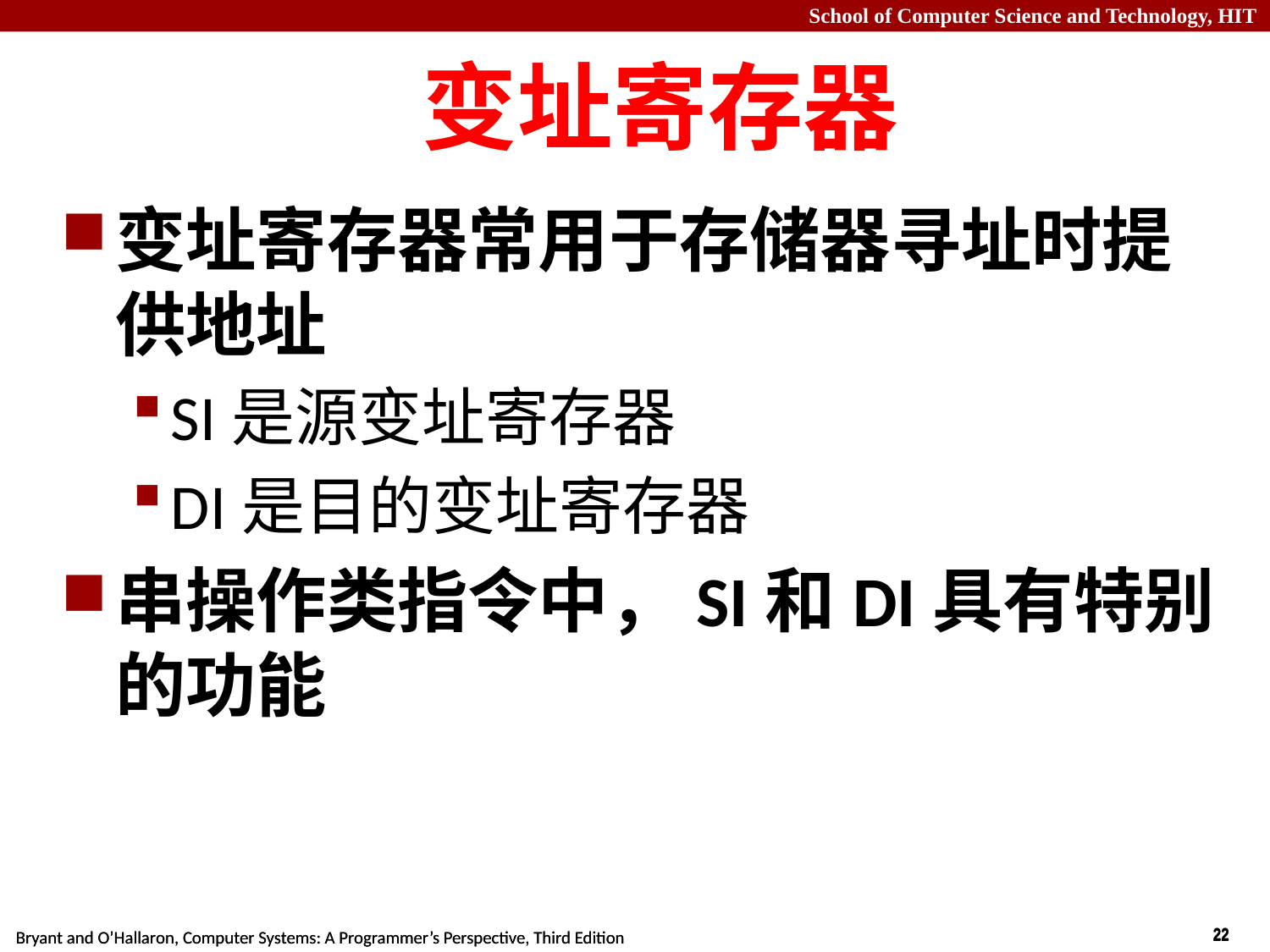

# 变址寄存器
变址寄存器常用于存储器寻址时提供地址
SI是源变址寄存器
DI是目的变址寄存器
串操作类指令中，SI和DI具有特别的功能